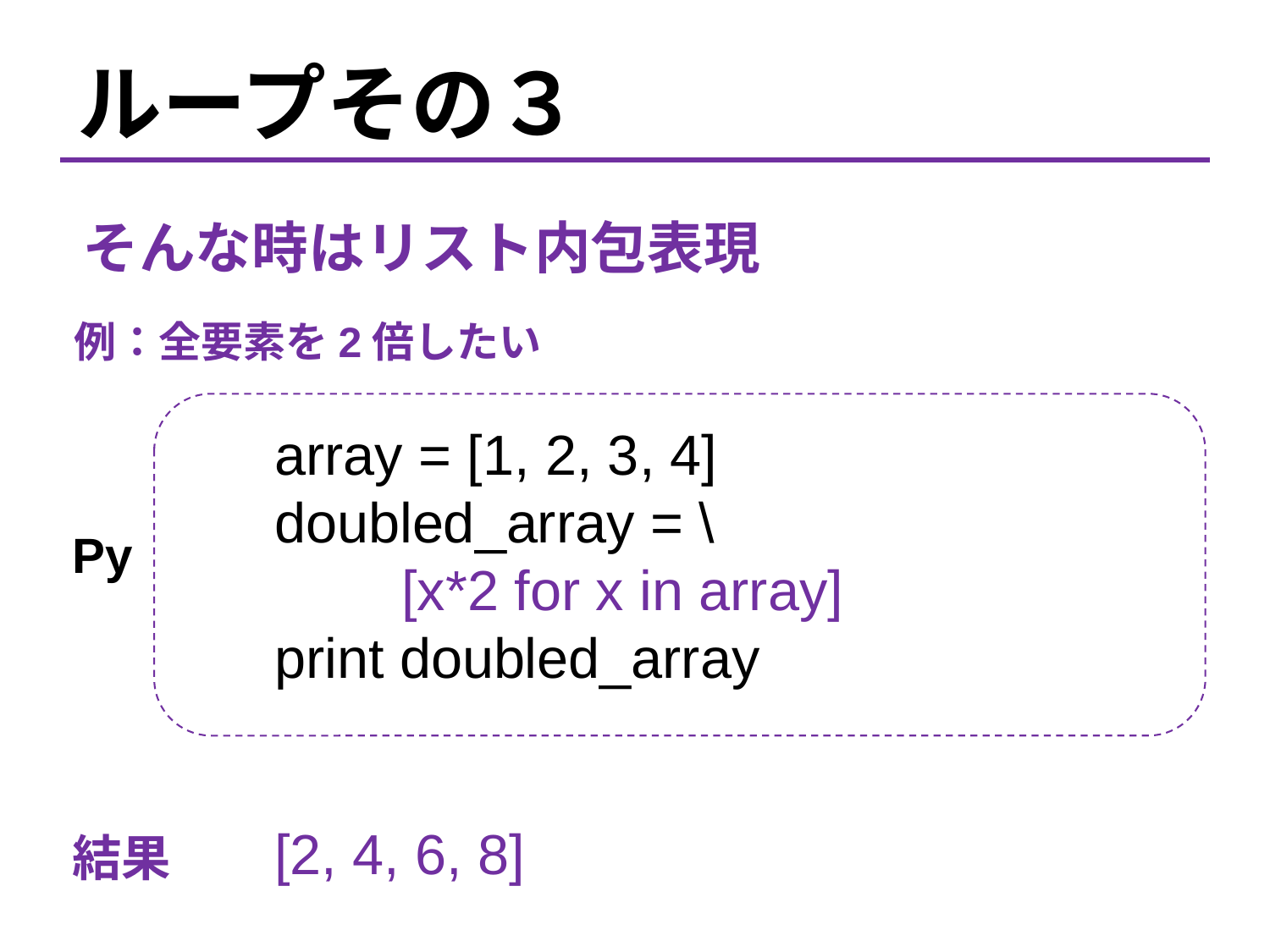

ループその３
そんな時はリスト内包表現
例：全要素を2倍したい

array = [1, 2, 3, 4]
doubled_array = \
	[x*2 for x in array]
print doubled_array
Py
[2, 4, 6, 8]
結果